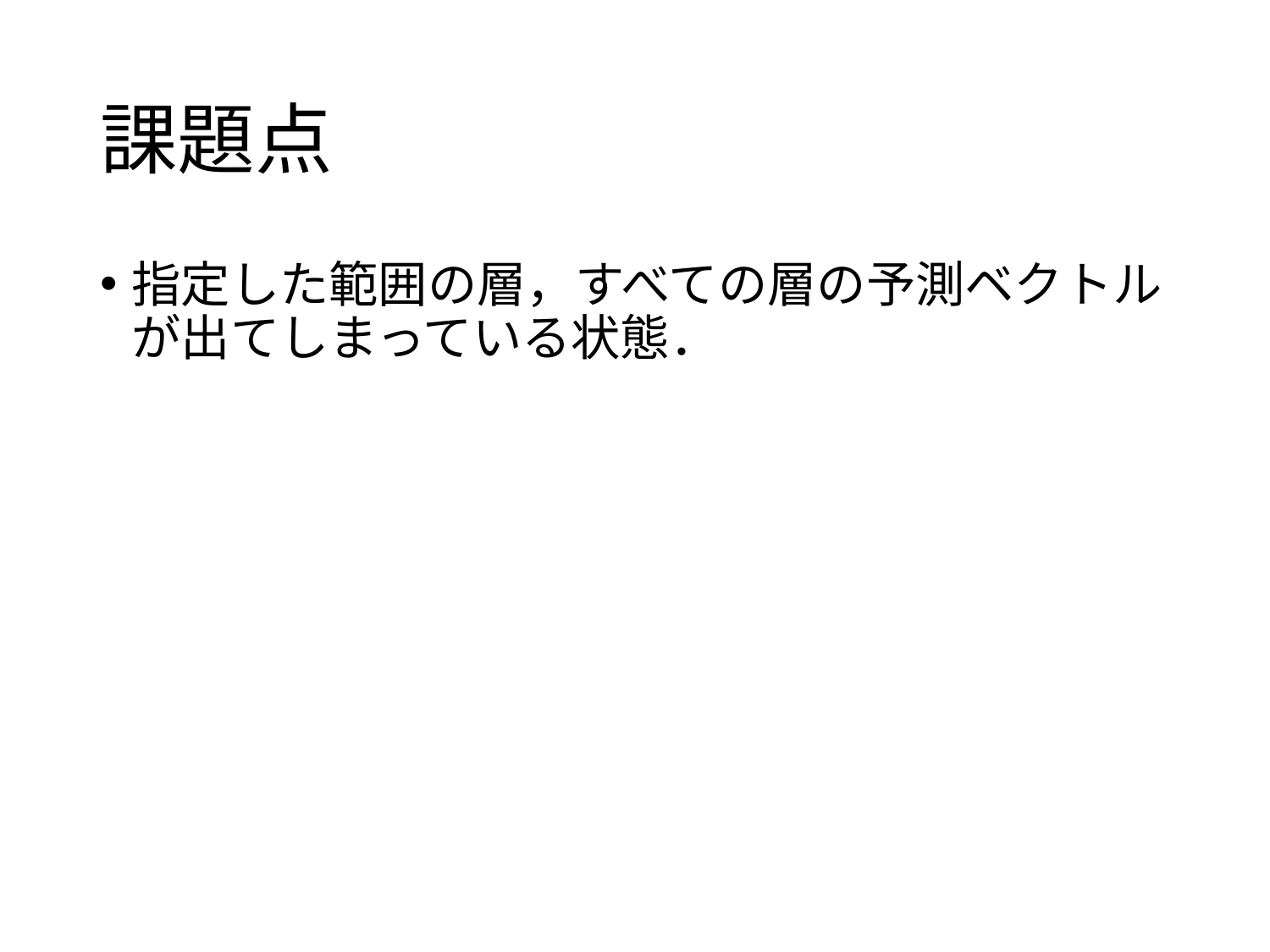

# 課題点
指定した範囲の層，すべての層の予測ベクトルが出てしまっている状態．